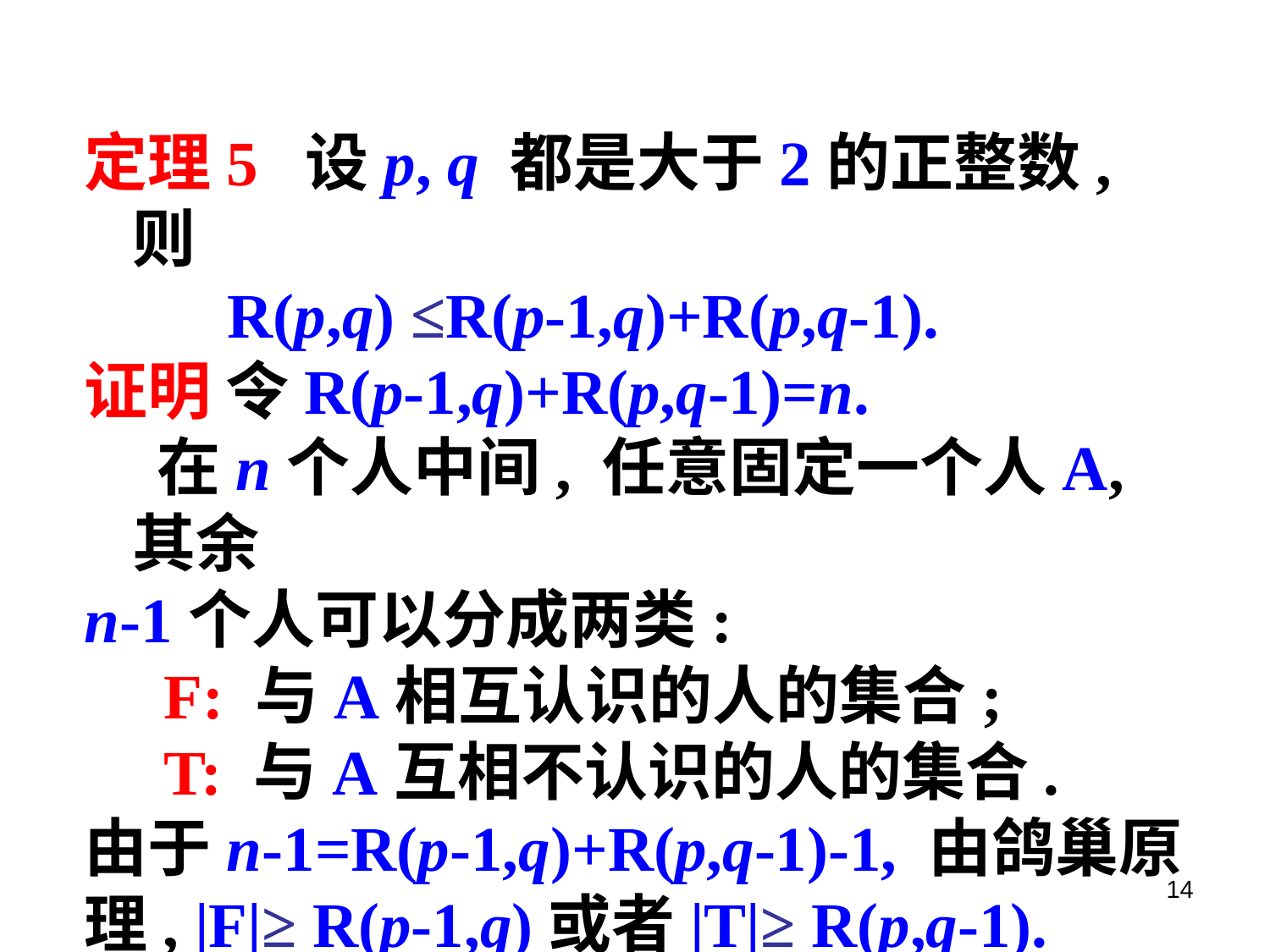

定理5  设p, q 都是大于2的正整数, 则
         R(p,q) ≤R(p-1,q)+R(p,q-1).
证明 令R(p-1,q)+R(p,q-1)=n.
    在n个人中间, 任意固定一个人A, 其余
n-1个人可以分成两类:
     F: 与A相互认识的人的集合;
     T: 与A互相不认识的人的集合.
由于n-1=R(p-1,q)+R(p,q-1)-1, 由鸽巢原
理, |F|≥ R(p-1,q)或者|T|≥ R(p,q-1).
14